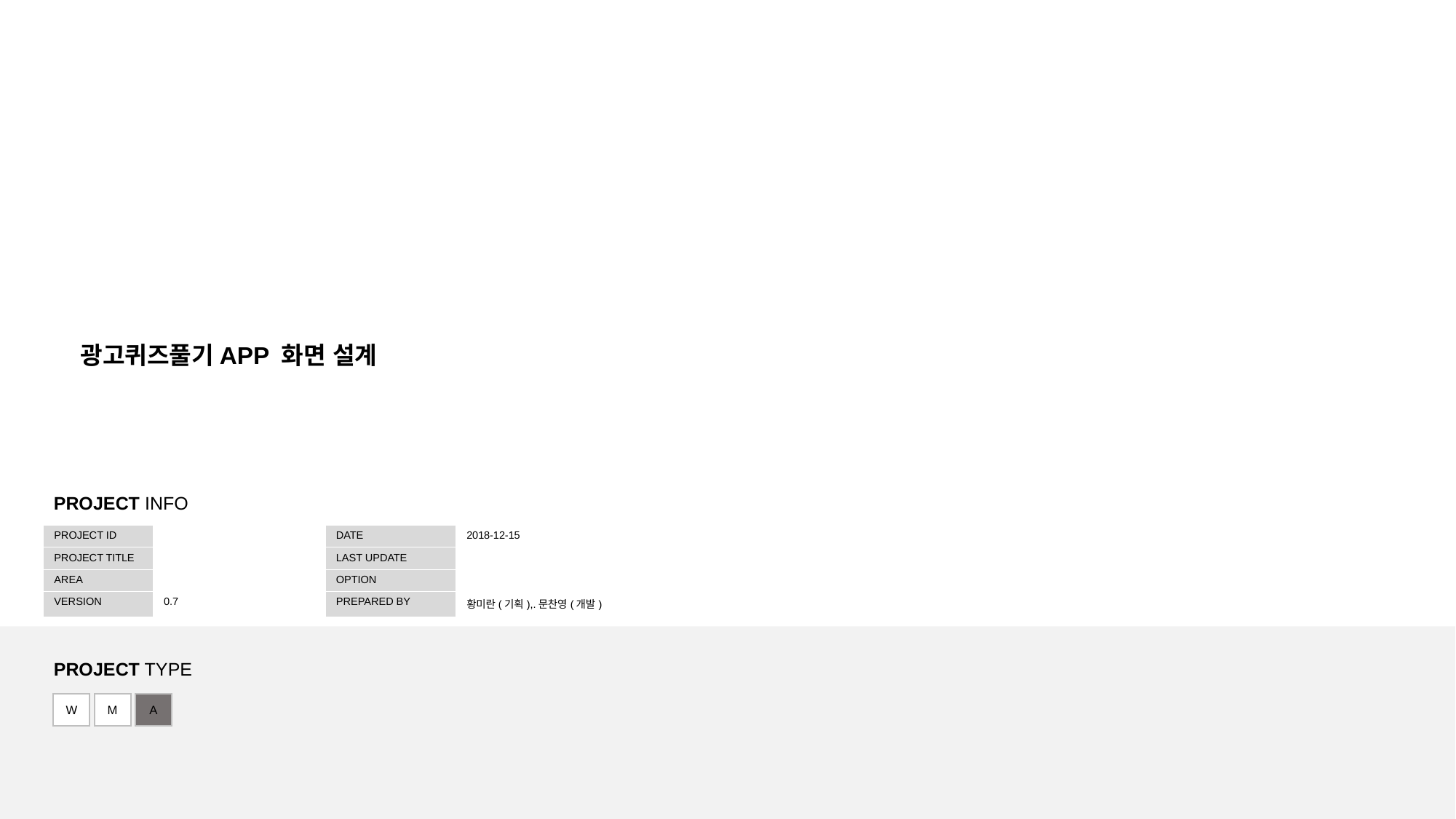

광고퀴즈풀기APP 화면 설계

PROJECT INFO
| PROJECT ID |  | DATE | 2018-12-15 |
| --- | --- | --- | --- |
| PROJECT TITLE |  | LAST UPDATE |  |
| AREA |  | OPTION |  |
| VERSION | 0.7 | PREPARED BY | 황미란(기획),.문찬영(개발) |

PROJECT TYPE
W
M
A